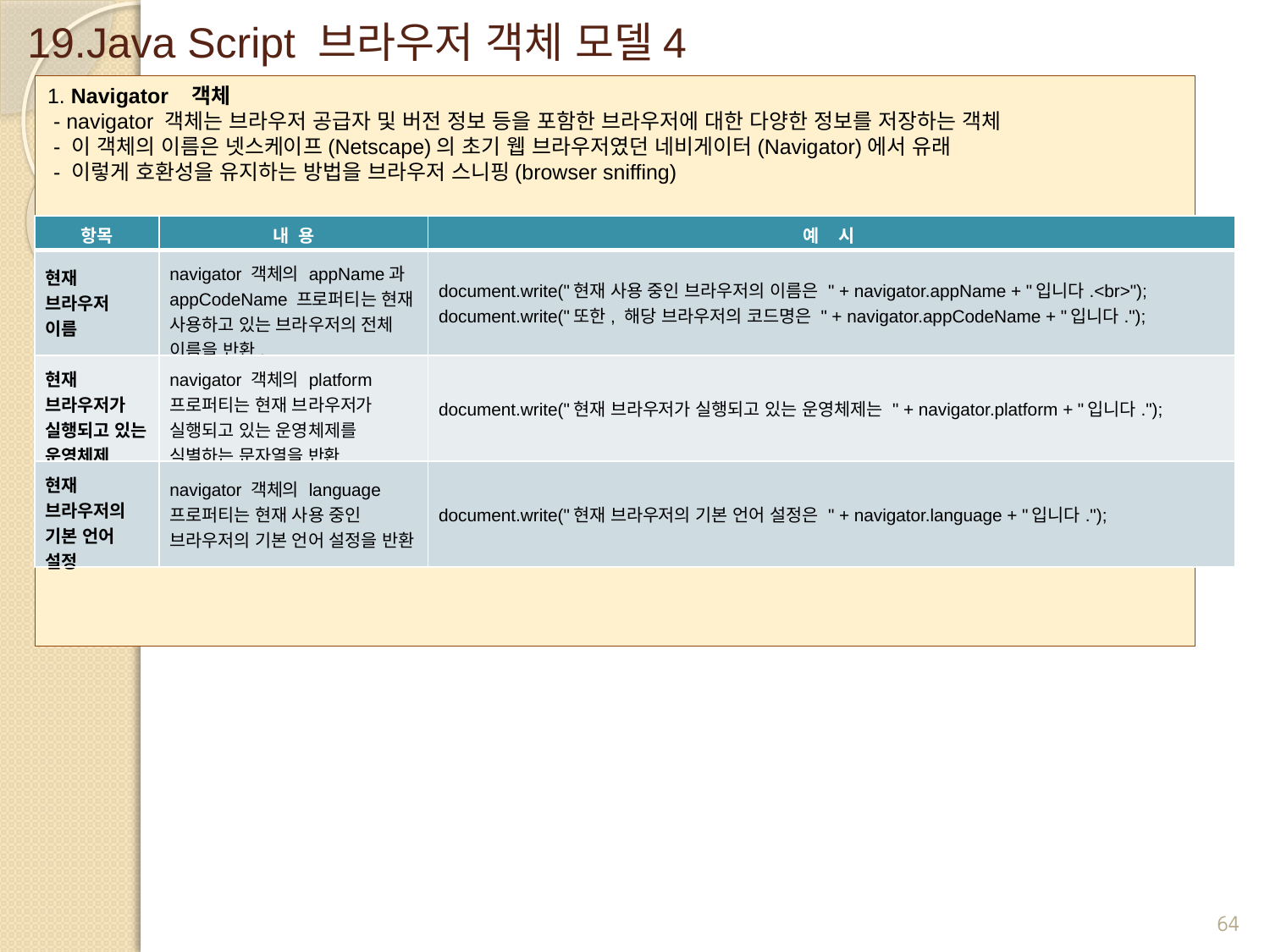

# 19.Java Script 브라우저 객체 모델4
1. Navigator   객체
 - navigator 객체는 브라우저 공급자 및 버전 정보 등을 포함한 브라우저에 대한 다양한 정보를 저장하는 객체
 - 이 객체의 이름은 넷스케이프(Netscape)의 초기 웹 브라우저였던 네비게이터(Navigator)에서 유래
 - 이렇게 호환성을 유지하는 방법을 브라우저 스니핑(browser sniffing)

2. History 객체
  - history 객체는 브라우저의 히스토리 정보를 문서와 문서 상태 목록으로 저장하는 객체
  - 자바스크립트는 사용자의 개인 정보를 보호하기 위해 이 객체에 접근하는 방법을 일부 제한

| 항목 | 내 용 | 예 시 |
| --- | --- | --- |
| 현재 브라우저 이름 | navigator 객체의 appName과 appCodeName 프로퍼티는 현재 사용하고 있는 브라우저의 전체 이름을 반환. | document.write("현재 사용 중인 브라우저의 이름은 " + navigator.appName + "입니다.<br>"); document.write("또한, 해당 브라우저의 코드명은 " + navigator.appCodeName + "입니다."); |
| 현재 브라우저가 실행되고 있는 운영체제 | navigator 객체의 platform 프로퍼티는 현재 브라우저가 실행되고 있는 운영체제를 식별하는 문자열을 반환 | document.write("현재 브라우저가 실행되고 있는 운영체제는 " + navigator.platform + "입니다."); |
| 현재 브라우저의 기본 언어 설정 | navigator 객체의 language 프로퍼티는 현재 사용 중인 브라우저의 기본 언어 설정을 반환 | document.write("현재 브라우저의 기본 언어 설정은 " + navigator.language + "입니다."); |
64